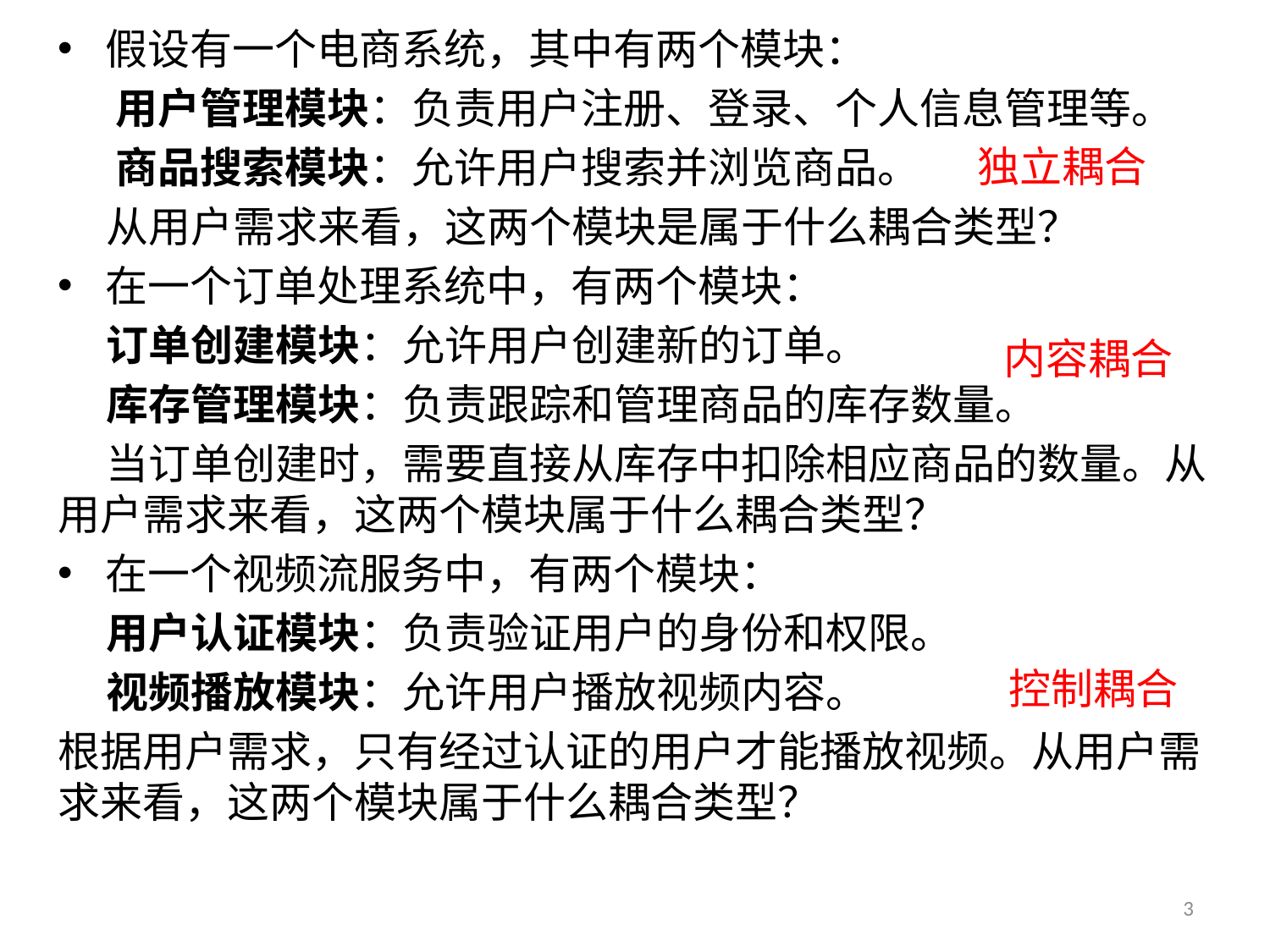

假设有一个电商系统，其中有两个模块：
     用户管理模块：负责用户注册、登录、个人信息管理等。
     商品搜索模块：允许用户搜索并浏览商品。
    从用户需求来看，这两个模块是属于什么耦合类型？
在一个订单处理系统中，有两个模块：
    订单创建模块：允许用户创建新的订单。
    库存管理模块：负责跟踪和管理商品的库存数量。
    当订单创建时，需要直接从库存中扣除相应商品的数量。从用户需求来看，这两个模块属于什么耦合类型？
在一个视频流服务中，有两个模块：
    用户认证模块：负责验证用户的身份和权限。
    视频播放模块：允许用户播放视频内容。
根据用户需求，只有经过认证的用户才能播放视频。从用户需求来看，这两个模块属于什么耦合类型？

独立耦合
内容耦合
控制耦合
3